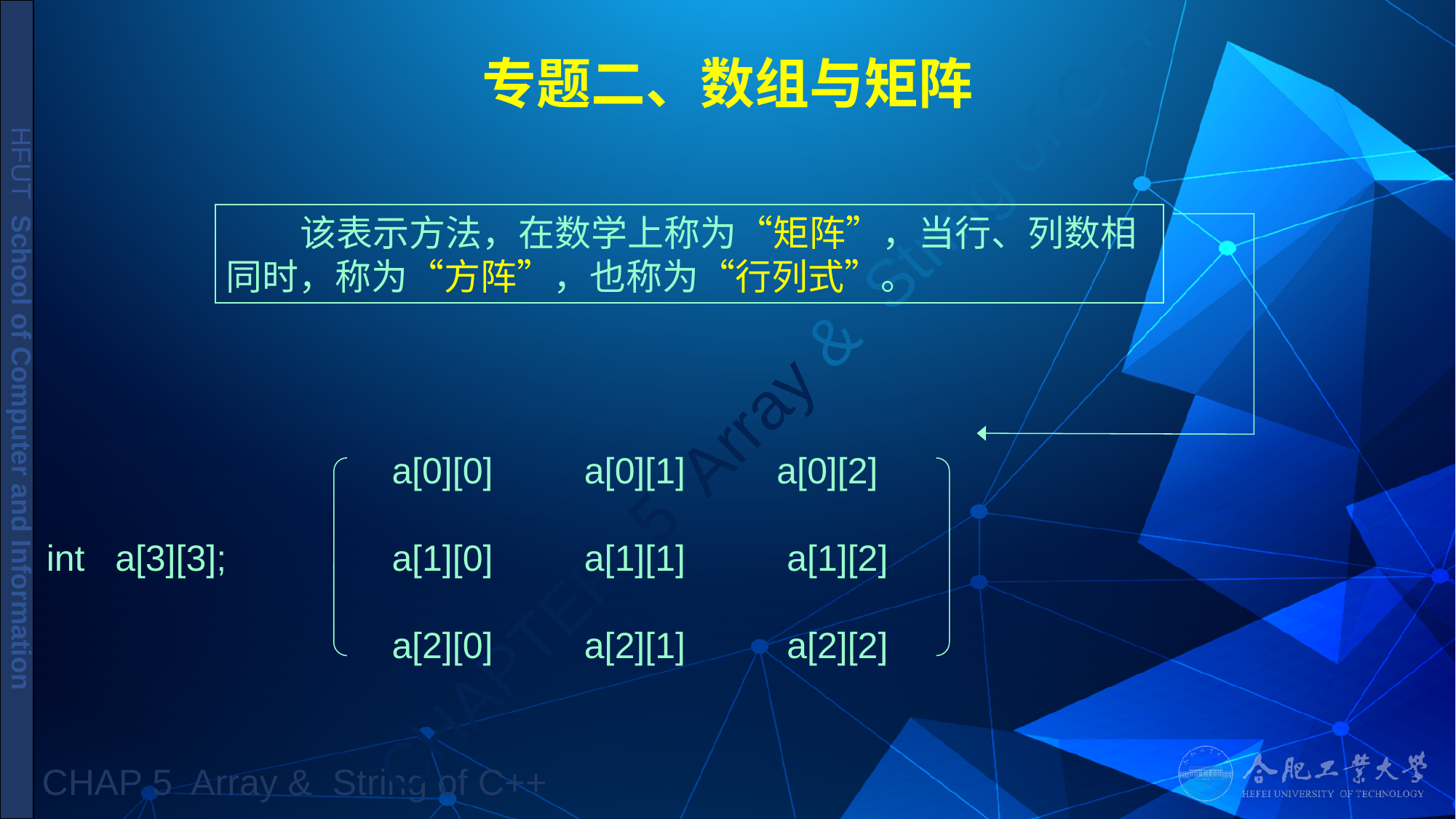

# 专题二、数组与矩阵
        该表示方法，在数学上称为“矩阵”，当行、列数相同时，称为“方阵”，也称为“行列式”。
a[0][0]         a[0][1]         a[0][2]

a[1][0]         a[1][1]          a[1][2]

a[2][0]         a[2][1]          a[2][2]

int   a[3][3];